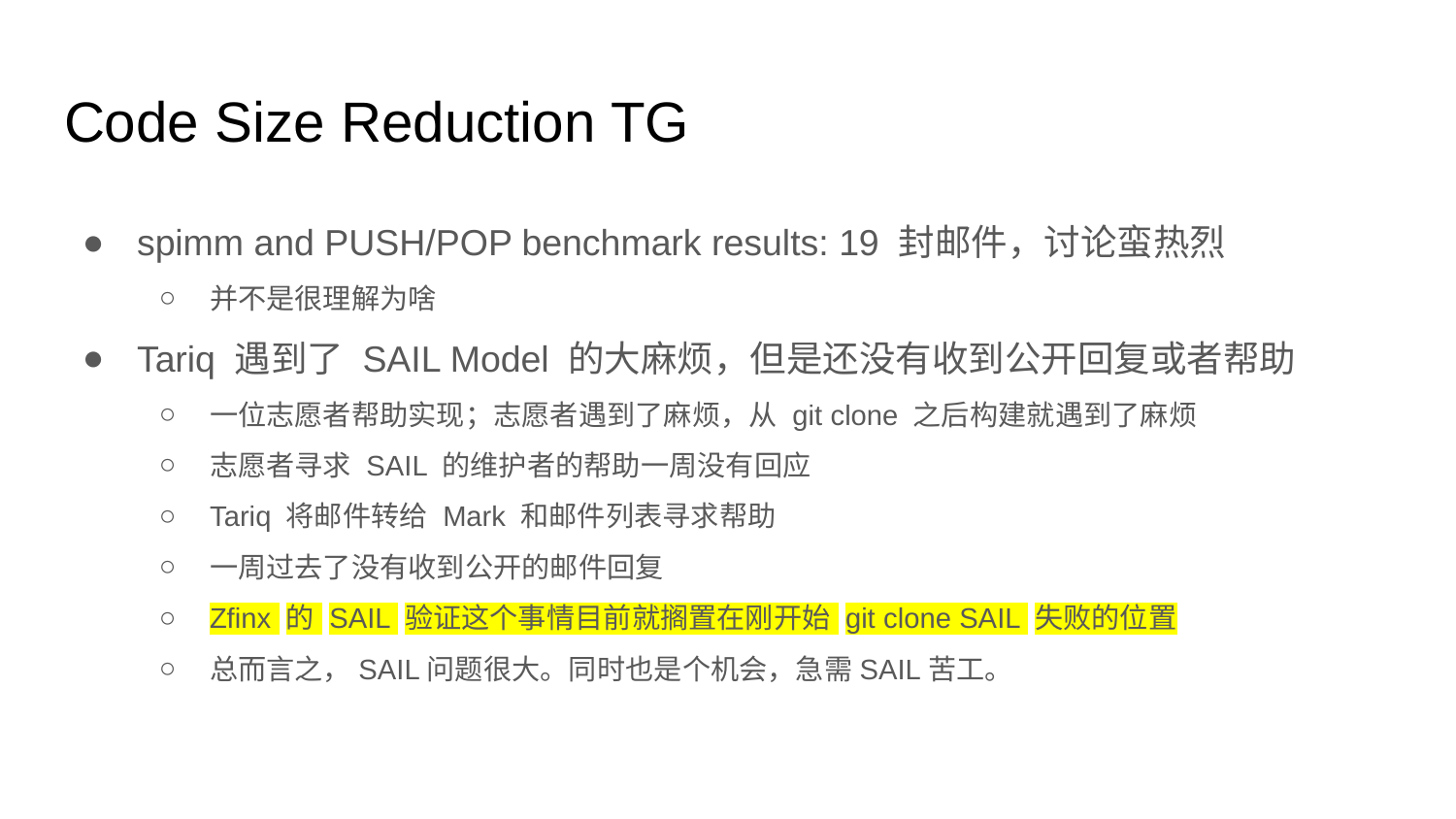

# Code Size Reduction TG
spimm and PUSH/POP benchmark results: 19 封邮件，讨论蛮热烈
并不是很理解为啥
Tariq 遇到了 SAIL Model 的大麻烦，但是还没有收到公开回复或者帮助
一位志愿者帮助实现；志愿者遇到了麻烦，从 git clone 之后构建就遇到了麻烦
志愿者寻求 SAIL 的维护者的帮助一周没有回应
Tariq 将邮件转给 Mark 和邮件列表寻求帮助
一周过去了没有收到公开的邮件回复
Zfinx 的 SAIL 验证这个事情目前就搁置在刚开始 git clone SAIL 失败的位置
总而言之，SAIL问题很大。同时也是个机会，急需SAIL苦工。